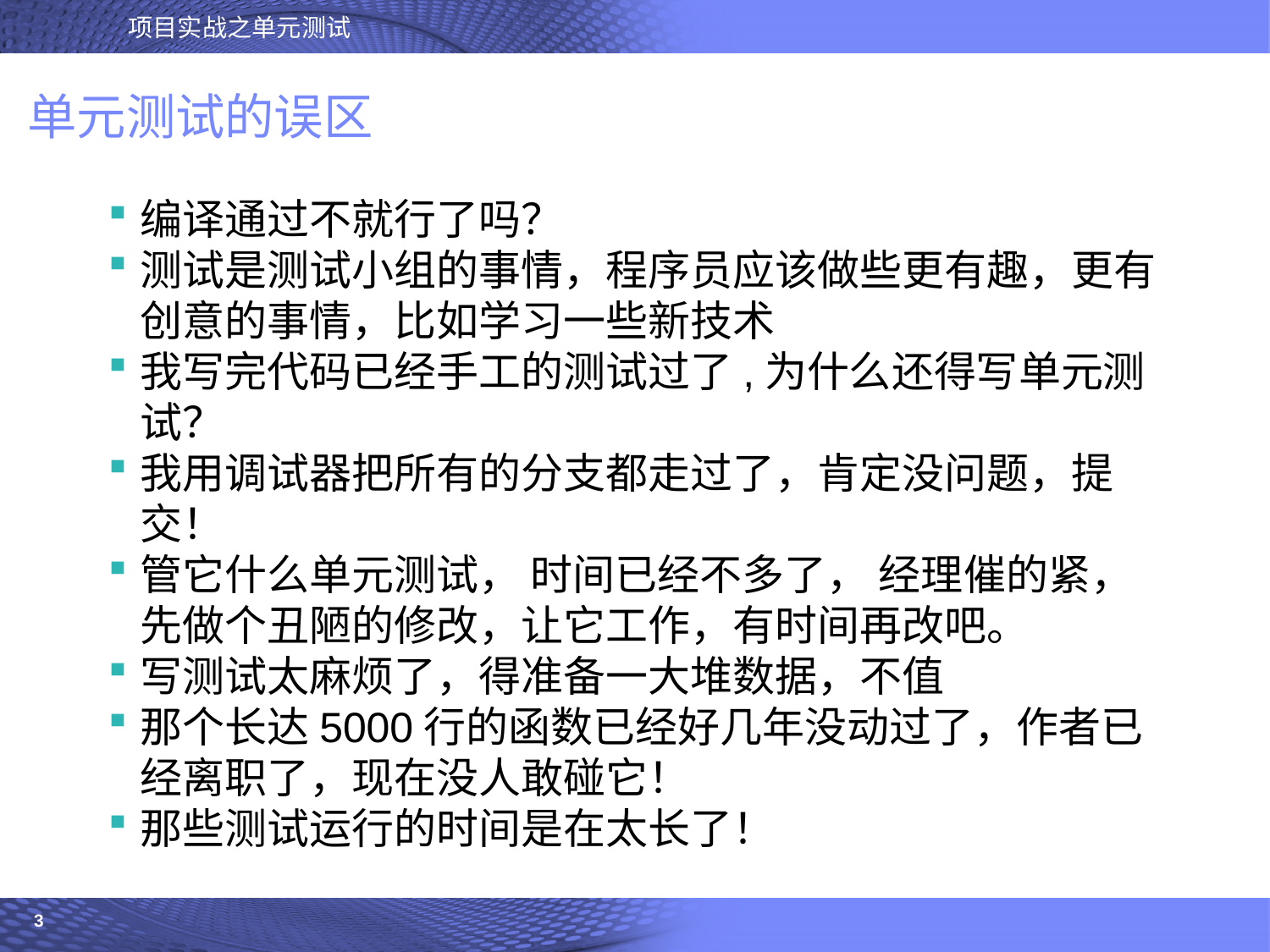

# 单元测试的误区
编译通过不就行了吗？
测试是测试小组的事情，程序员应该做些更有趣，更有创意的事情，比如学习一些新技术
我写完代码已经手工的测试过了,为什么还得写单元测试？
我用调试器把所有的分支都走过了，肯定没问题，提交！
管它什么单元测试， 时间已经不多了， 经理催的紧，先做个丑陋的修改，让它工作，有时间再改吧。
写测试太麻烦了，得准备一大堆数据，不值
那个长达5000行的函数已经好几年没动过了，作者已经离职了，现在没人敢碰它！
那些测试运行的时间是在太长了！

3